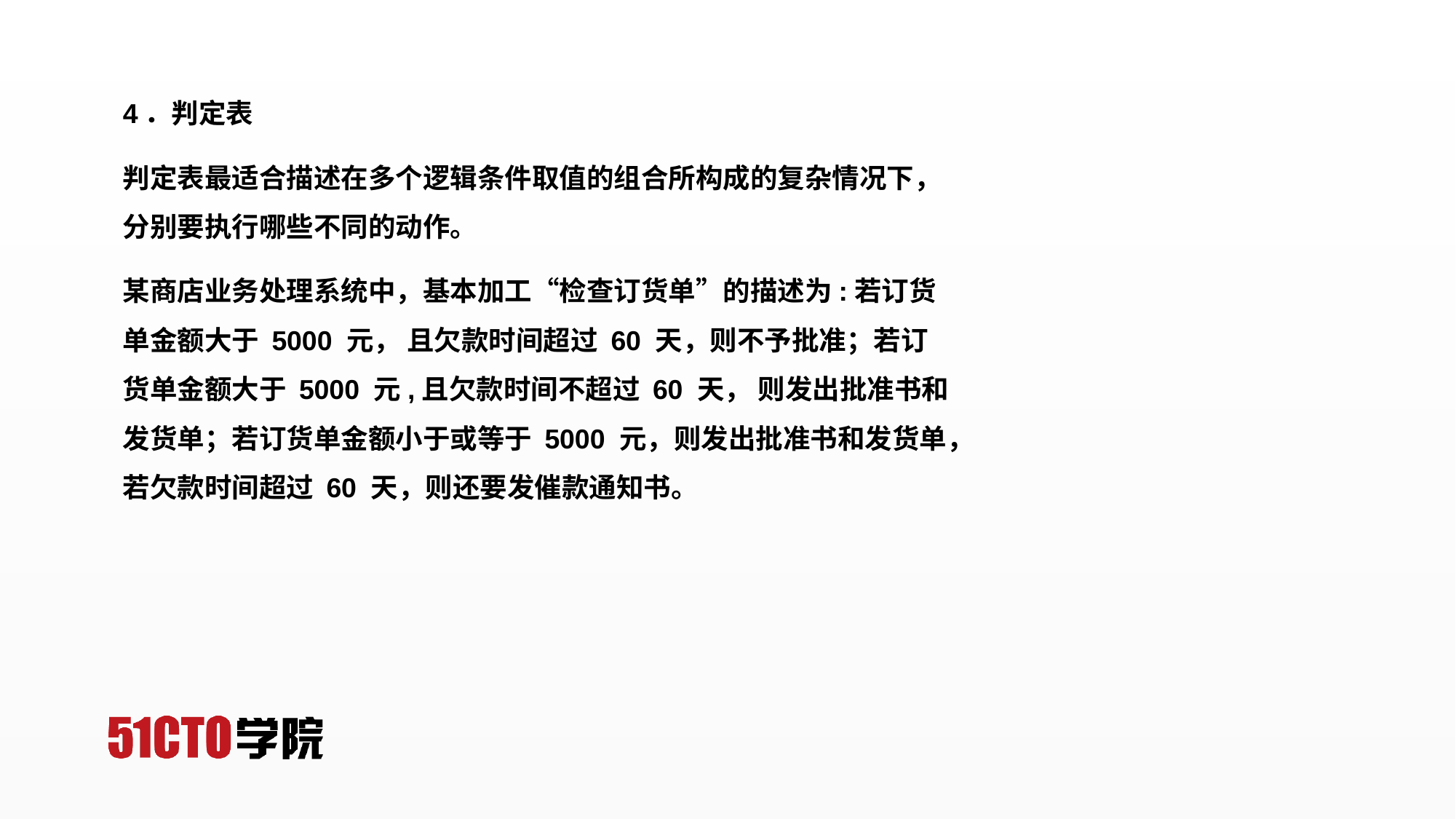

4．判定表
判定表最适合描述在多个逻辑条件取值的组合所构成的复杂情况下，分别要执行哪些不同的动作。
某商店业务处理系统中，基本加工“检查订货单”的描述为:若订货单金额大于 5000 元， 且欠款时间超过 60 天，则不予批准；若订货单金额大于 5000 元,且欠款时间不超过 60 天， 则发出批准书和发货单；若订货单金额小于或等于 5000 元，则发出批准书和发货单，若欠款时间超过 60 天，则还要发催款通知书。